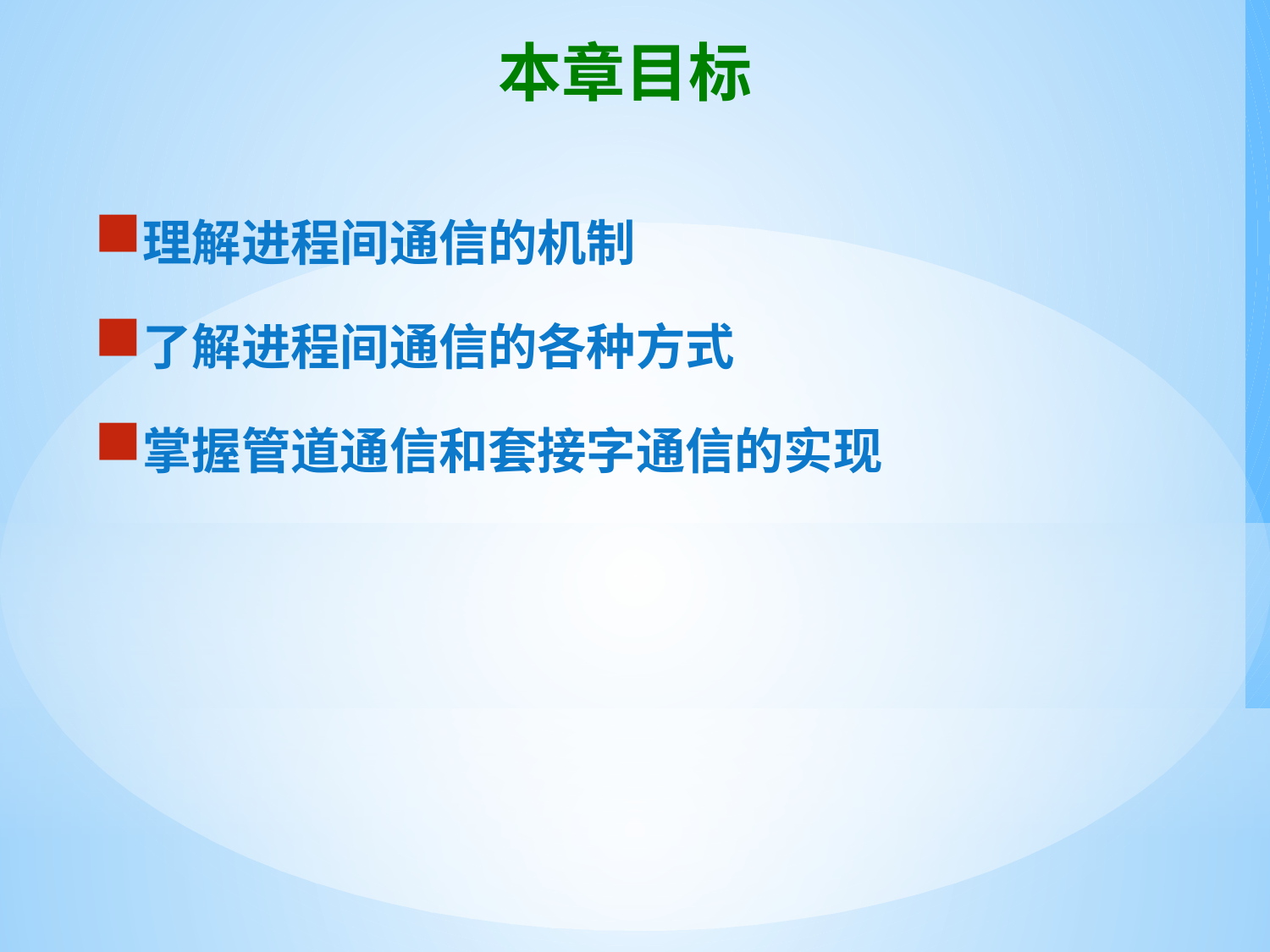

# 本章目标
理解进程间通信的机制
了解进程间通信的各种方式
掌握管道通信和套接字通信的实现